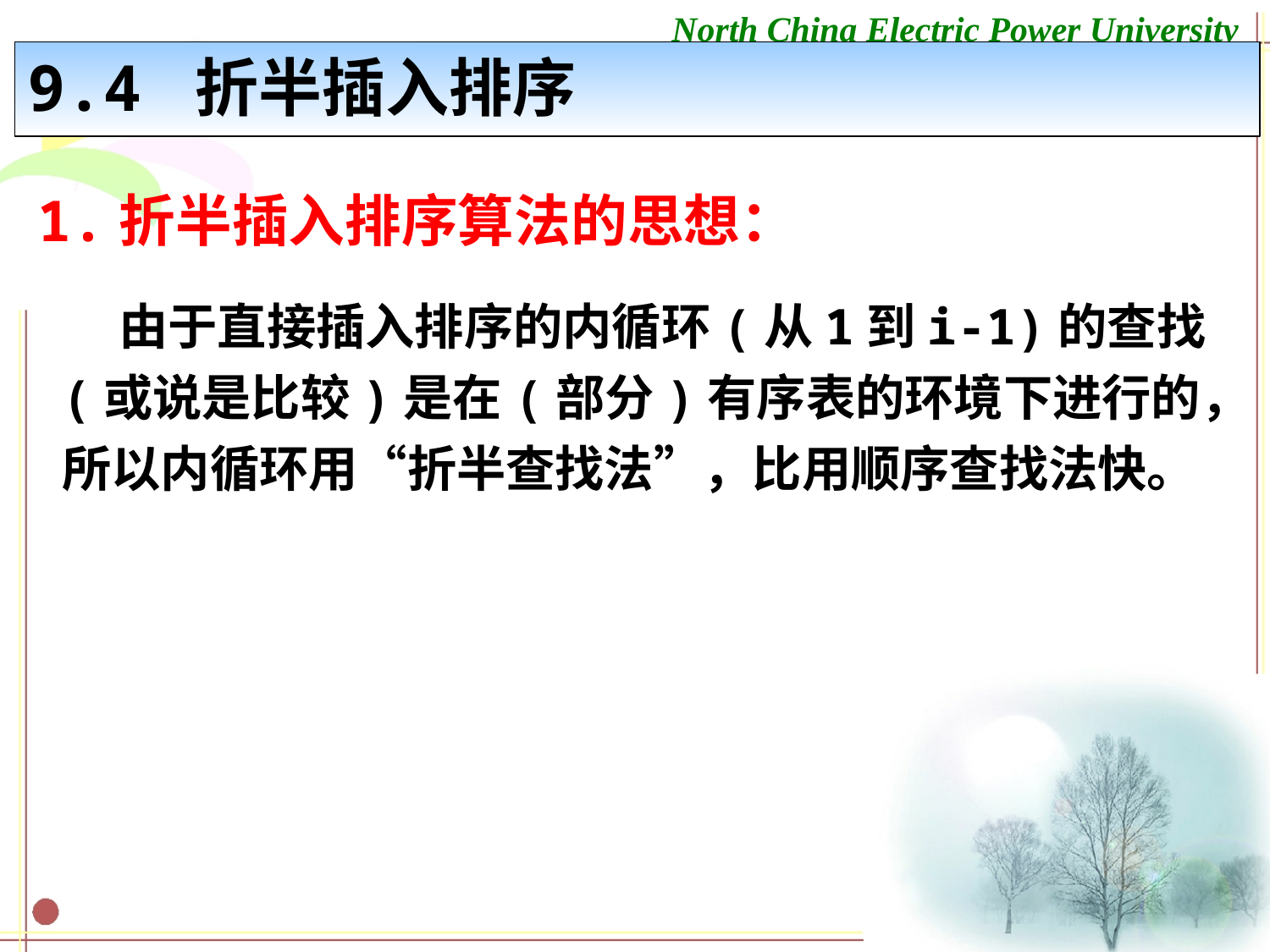

9.4 折半插入排序
1.折半插入排序算法的思想：
    由于直接插入排序的内循环(从1到i-1)的查找(或说是比较)是在(部分)有序表的环境下进行的，所以内循环用“折半查找法”，比用顺序查找法快。